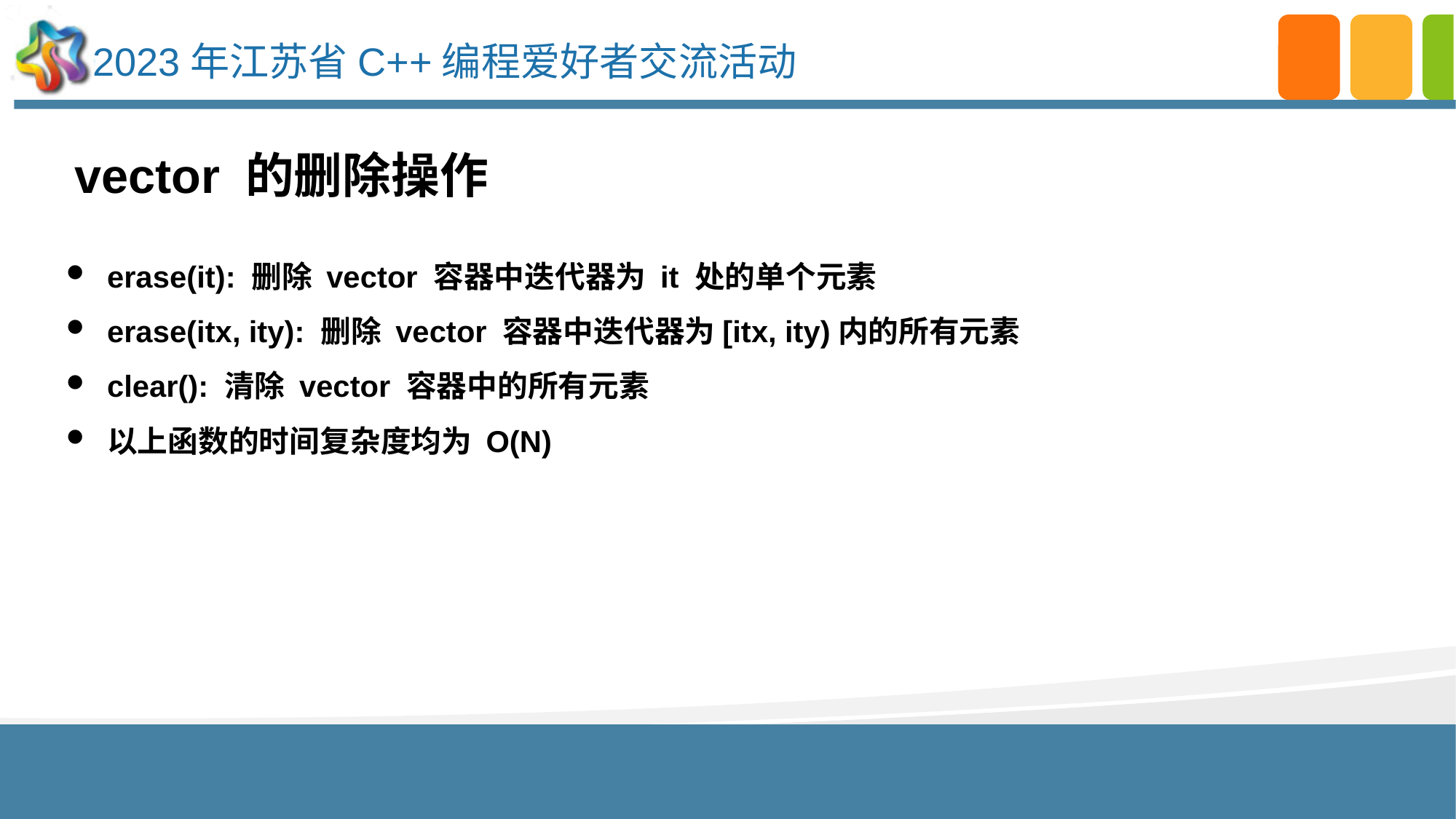

vector 的删除操作
erase(it): 删除 vector 容器中迭代器为 it 处的单个元素
erase(itx, ity): 删除 vector 容器中迭代器为[itx, ity)内的所有元素
clear(): 清除 vector 容器中的所有元素
以上函数的时间复杂度均为 O(N)